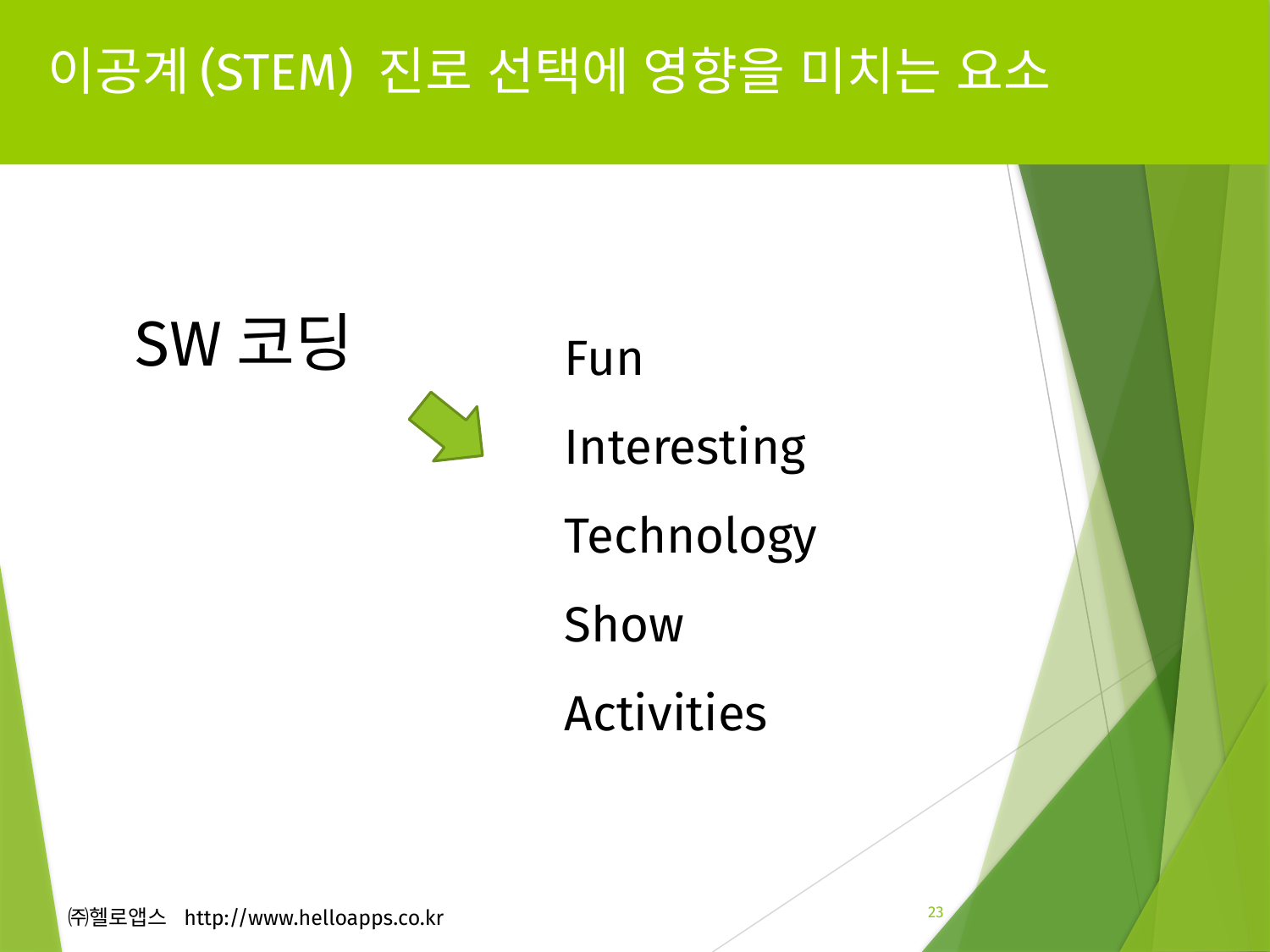

# 이공계(STEM) 진로 선택에 영향을 미치는 요소
Fun
Interesting
Technology
Show
Activities
SW코딩

23